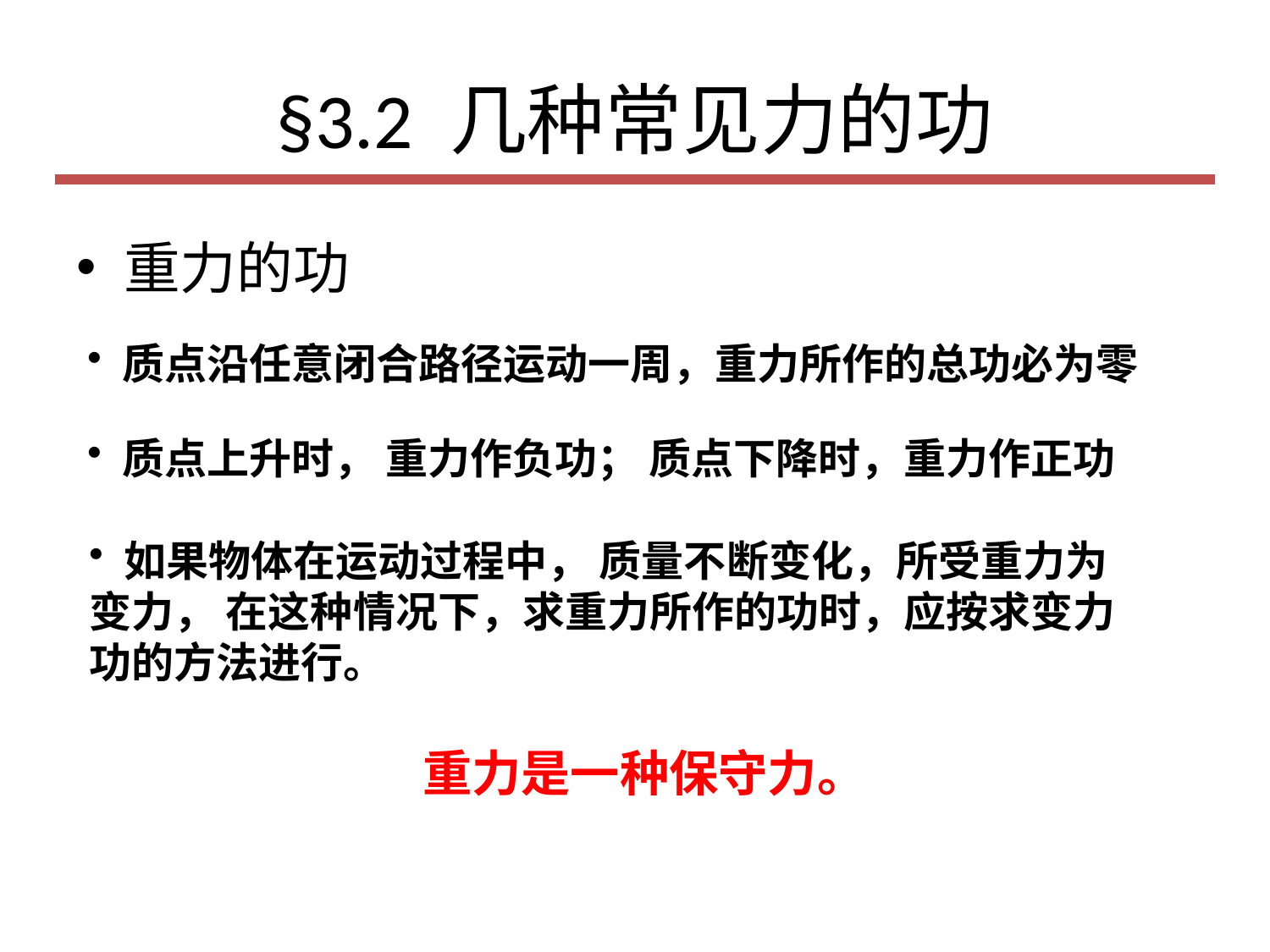

# §3.2 几种常见力的功
重力的功
 质点沿任意闭合路径运动一周，重力所作的总功必为零
 质点上升时， 重力作负功； 质点下降时，重力作正功
 如果物体在运动过程中， 质量不断变化，所受重力为变力， 在这种情况下，求重力所作的功时，应按求变力功的方法进行。
重力是一种保守力。